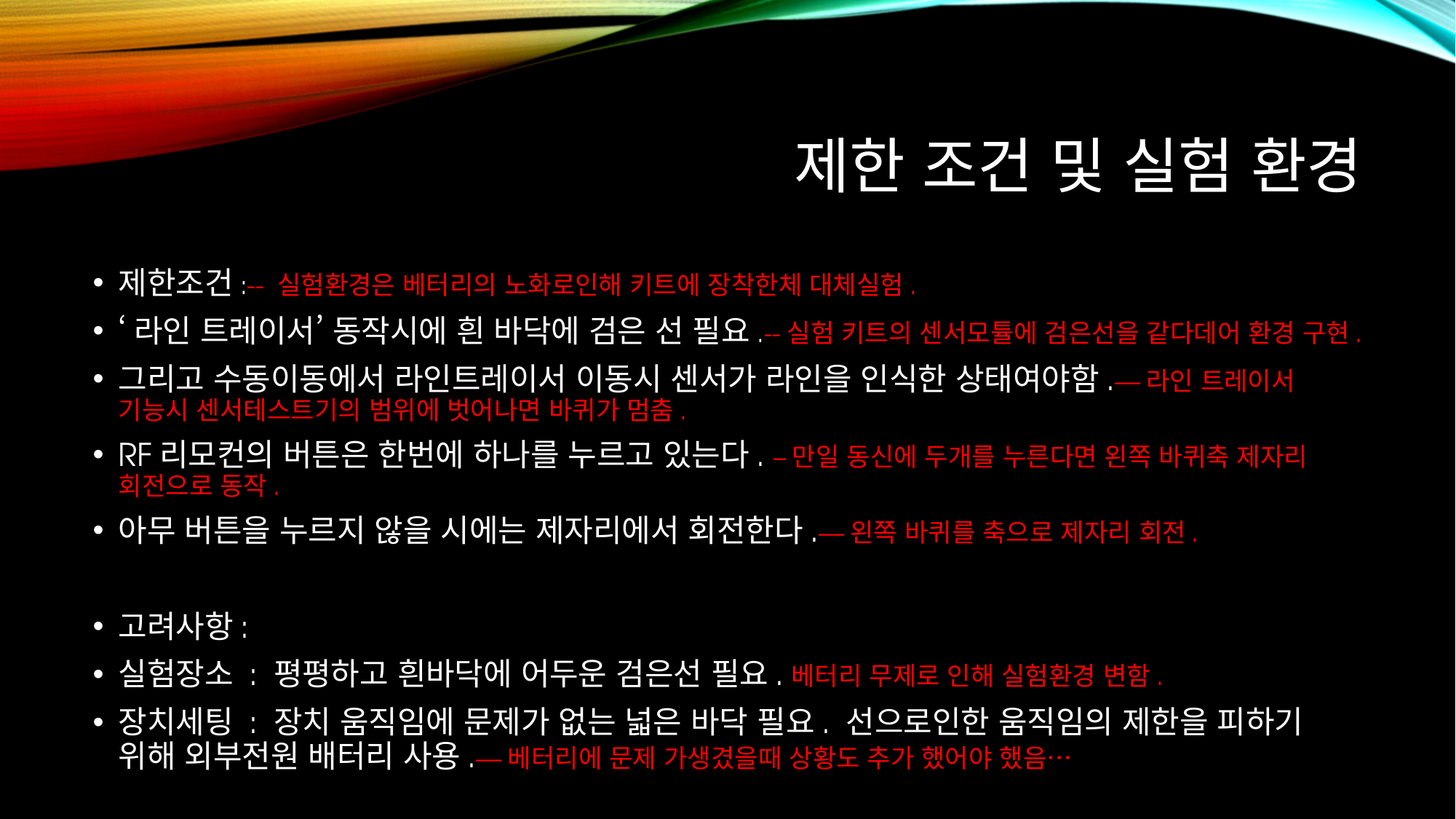

# 제한 조건 및 실험 환경
제한조건:-- 실험환경은 베터리의 노화로인해 키트에 장착한체 대체실험.
‘라인 트레이서’ 동작시에 흰 바닥에 검은 선 필요.--실험 키트의 센서모튤에 검은선을 같다데어 환경 구현.
그리고 수동이동에서 라인트레이서 이동시 센서가 라인을 인식한 상태여야함.—라인 트레이서 기능시 센서테스트기의 범위에 벗어나면 바퀴가 멈춤.
RF리모컨의 버튼은 한번에 하나를 누르고 있는다. –만일 동신에 두개를 누른다면 왼쪽 바퀴축 제자리 회전으로 동작.
아무 버튼을 누르지 않을 시에는 제자리에서 회전한다.—왼쪽 바퀴를 축으로 제자리 회전.

고려사항:
실험장소 : 평평하고 흰바닥에 어두운 검은선 필요.베터리 무제로 인해 실험환경 변함.
장치세팅 : 장치 움직임에 문제가 없는 넓은 바닥 필요. 선으로인한 움직임의 제한을 피하기 위해 외부전원 배터리 사용.—베터리에 문제 가생겼을때 상황도 추가 했어야 했음…